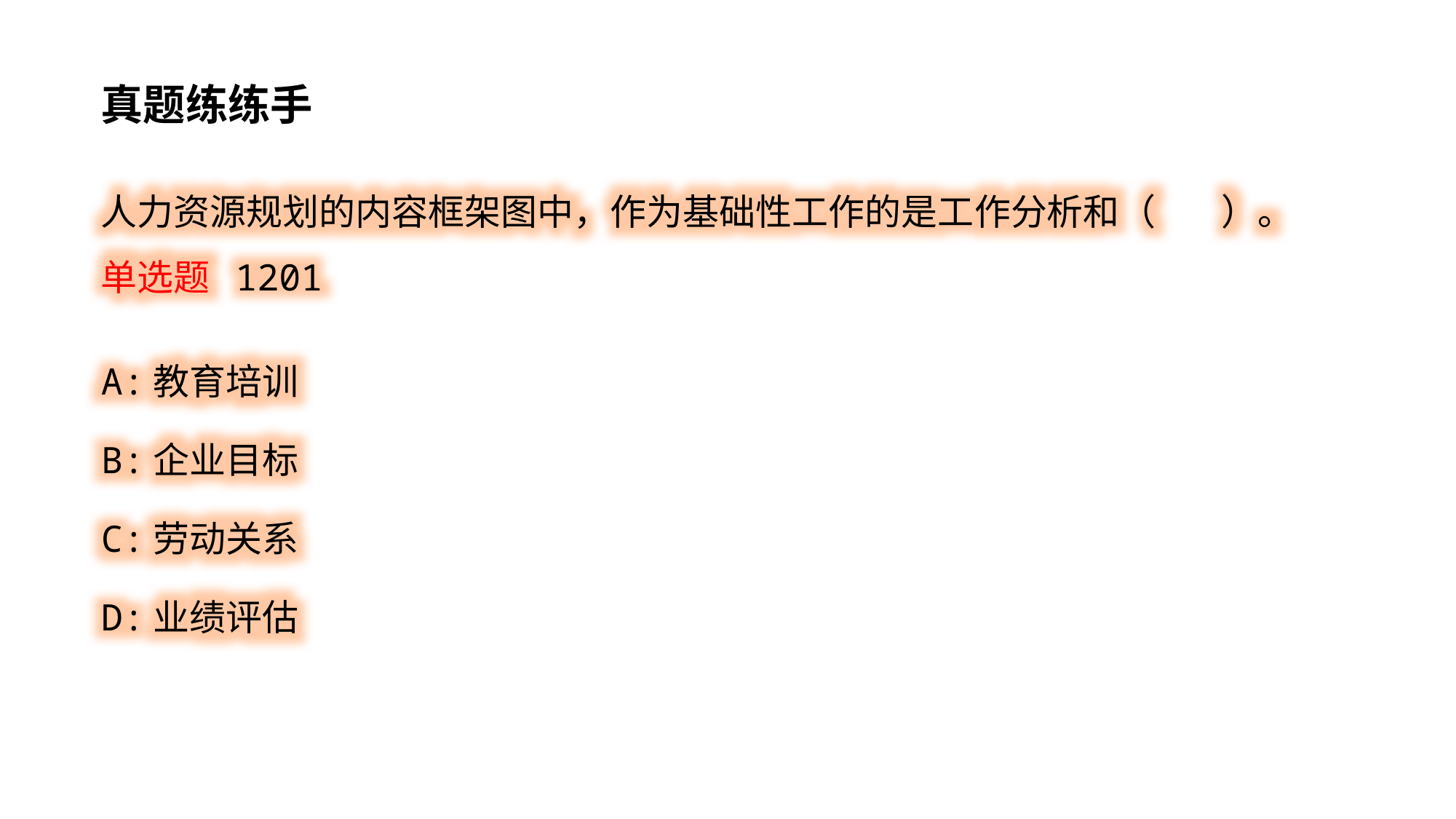

真题练练手
人力资源规划的内容框架图中，作为基础性工作的是工作分析和（        ）。单选题  1201

A:教育培训

B:企业目标

C:劳动关系

D:业绩评估